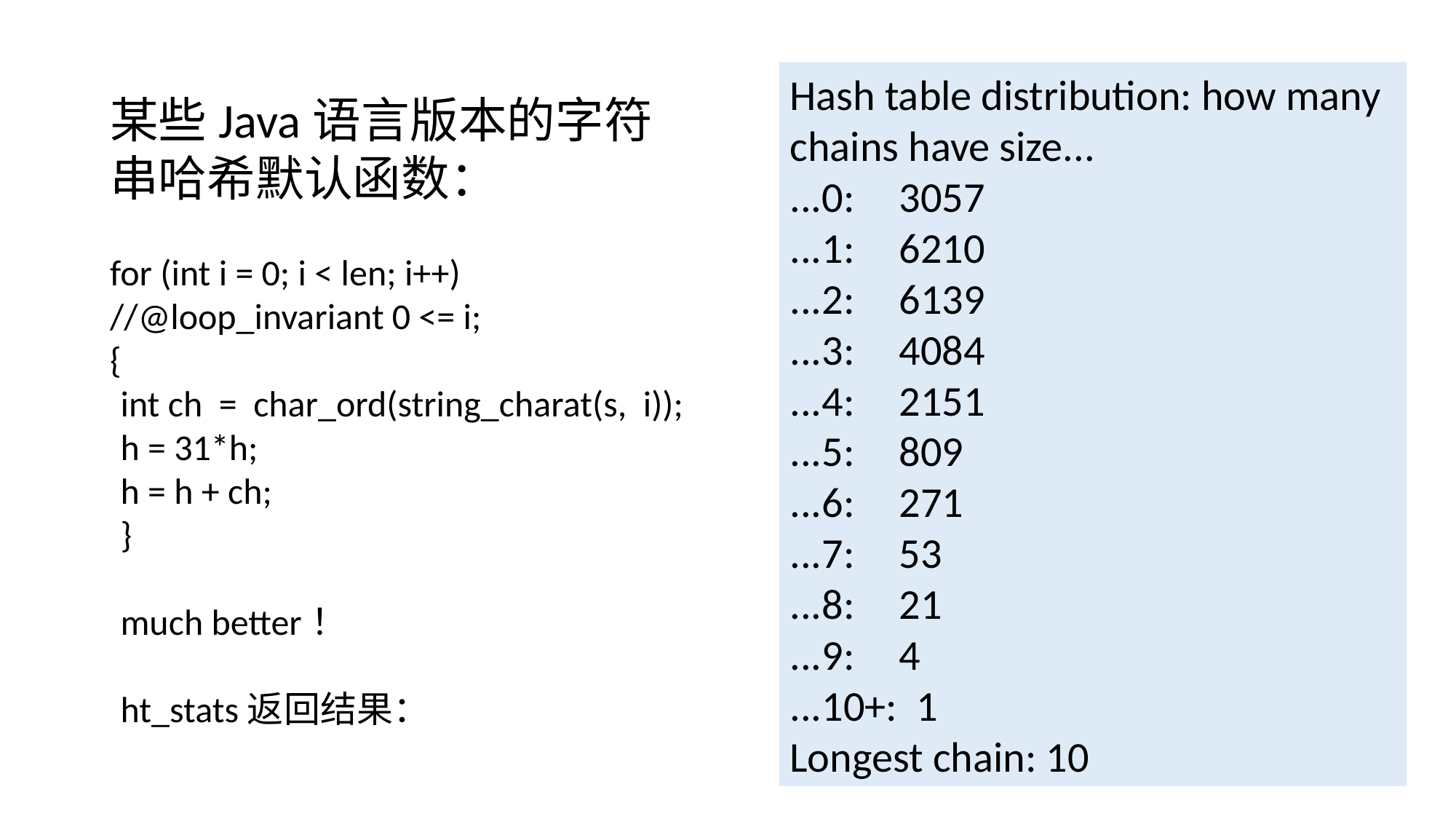

Hash table distribution: how many chains have size...
...0:	3057
...1:	6210
...2:	6139
...3:	4084
...4:	2151
...5:	809
...6:	271
...7:	53
...8:	21
...9:	4
...10+:  1
Longest chain: 10
某些Java语言版本的字符串哈希默认函数：

for (int i = 0; i < len; i++)
//@loop_invariant 0 <= i;
{
int ch  =  char_ord(string_charat(s,  i));
h = 31*h;
h = h + ch;
}

much better！

ht_stats返回结果：